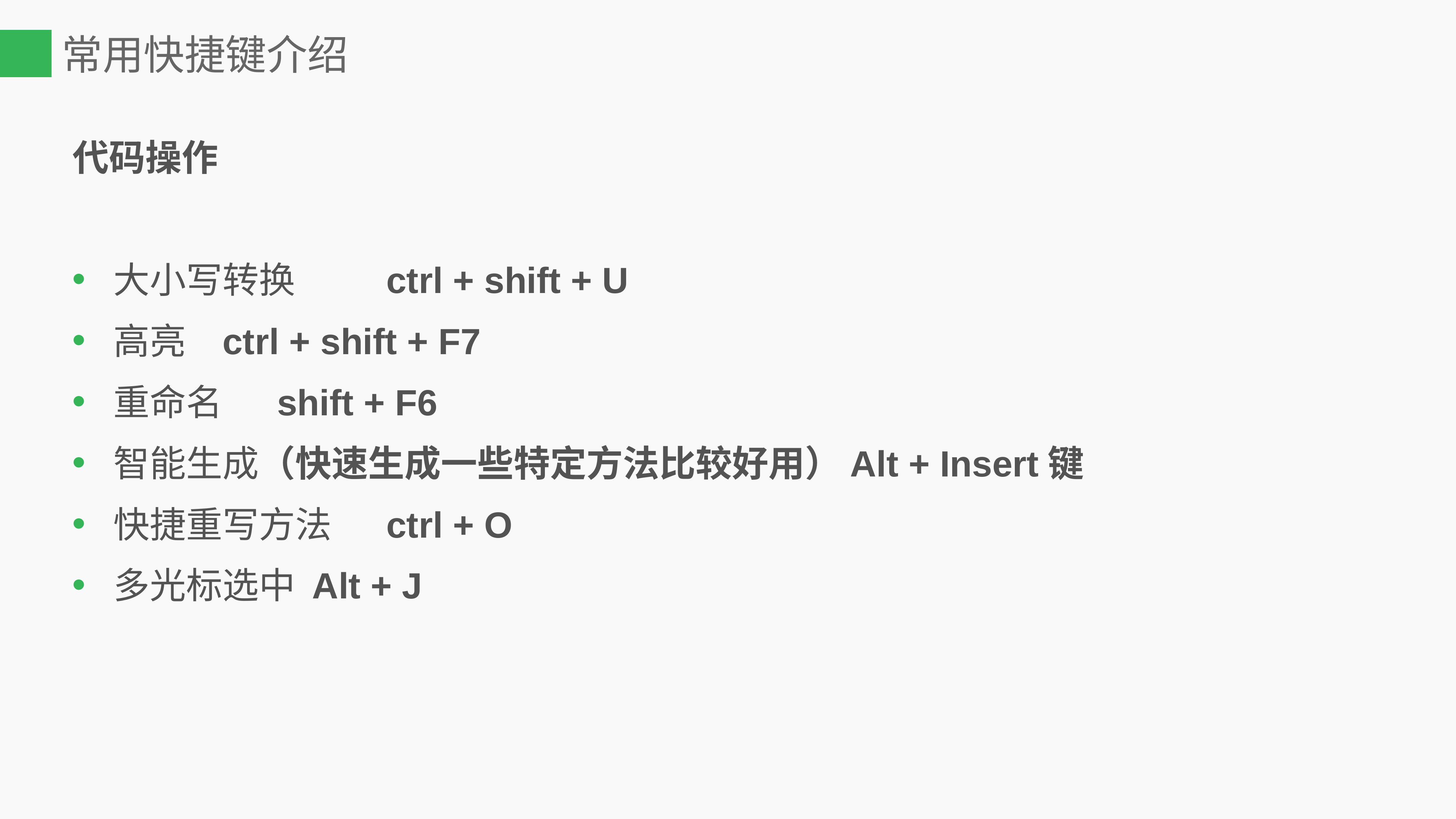

# 常用快捷键介绍
代码操作

大小写转换		ctrl + shift + U
高亮	ctrl + shift + F7
重命名	shift + F6
智能生成（快速生成一些特定方法比较好用）Alt + Insert键
快捷重写方法	ctrl + O
多光标选中 Alt + J